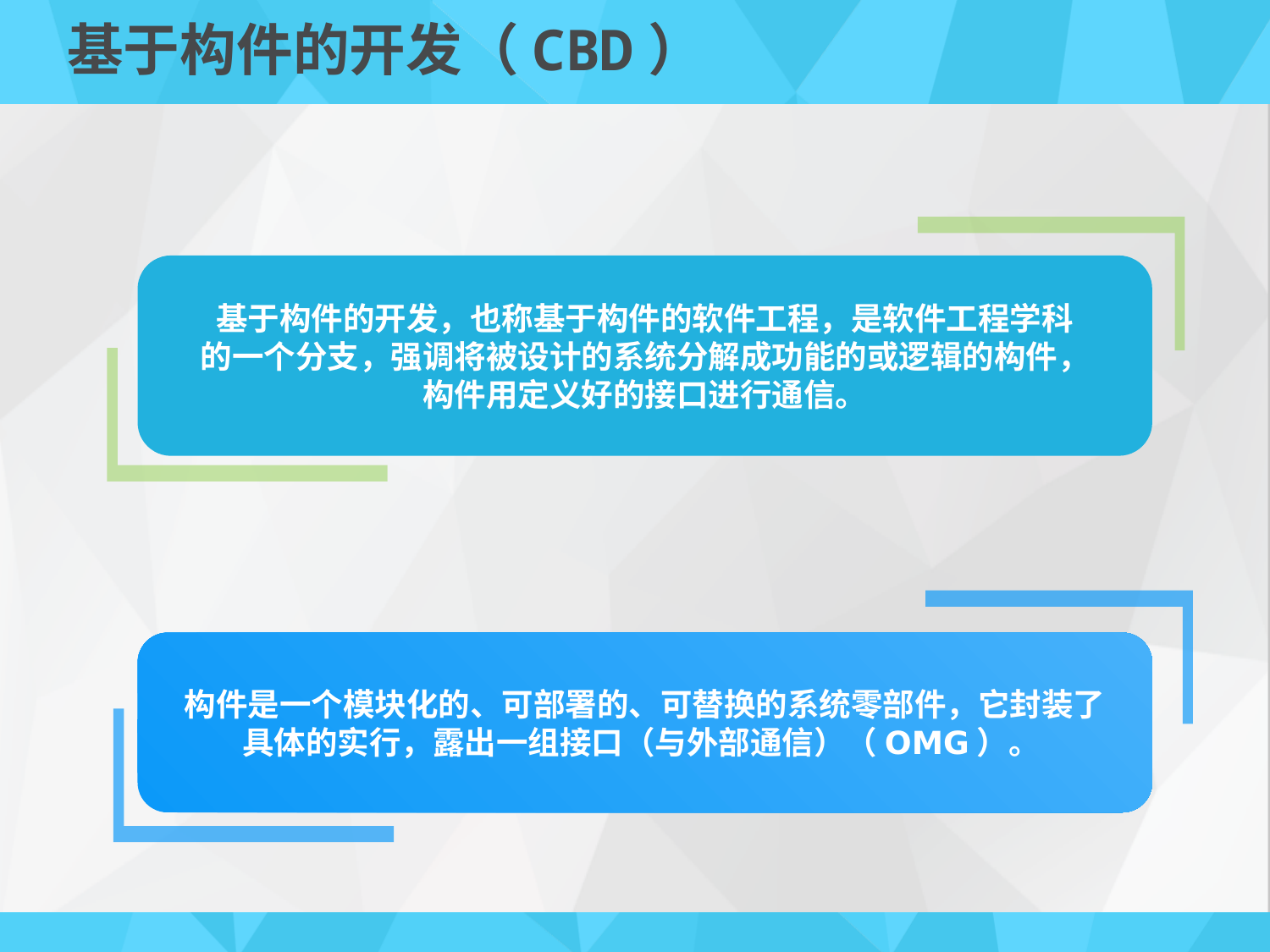

# 基于构件的开发（CBD）

基于构件的开发，也称基于构件的软件工程，是软件工程学科
的一个分支，强调将被设计的系统分解成功能的或逻辑的构件，
构件用定义好的接口进行通信。

构件是一个模块化的、可部署的、可替换的系统零部件，它封装了
具体的实行，露出一组接口（与外部通信）（OMG）。